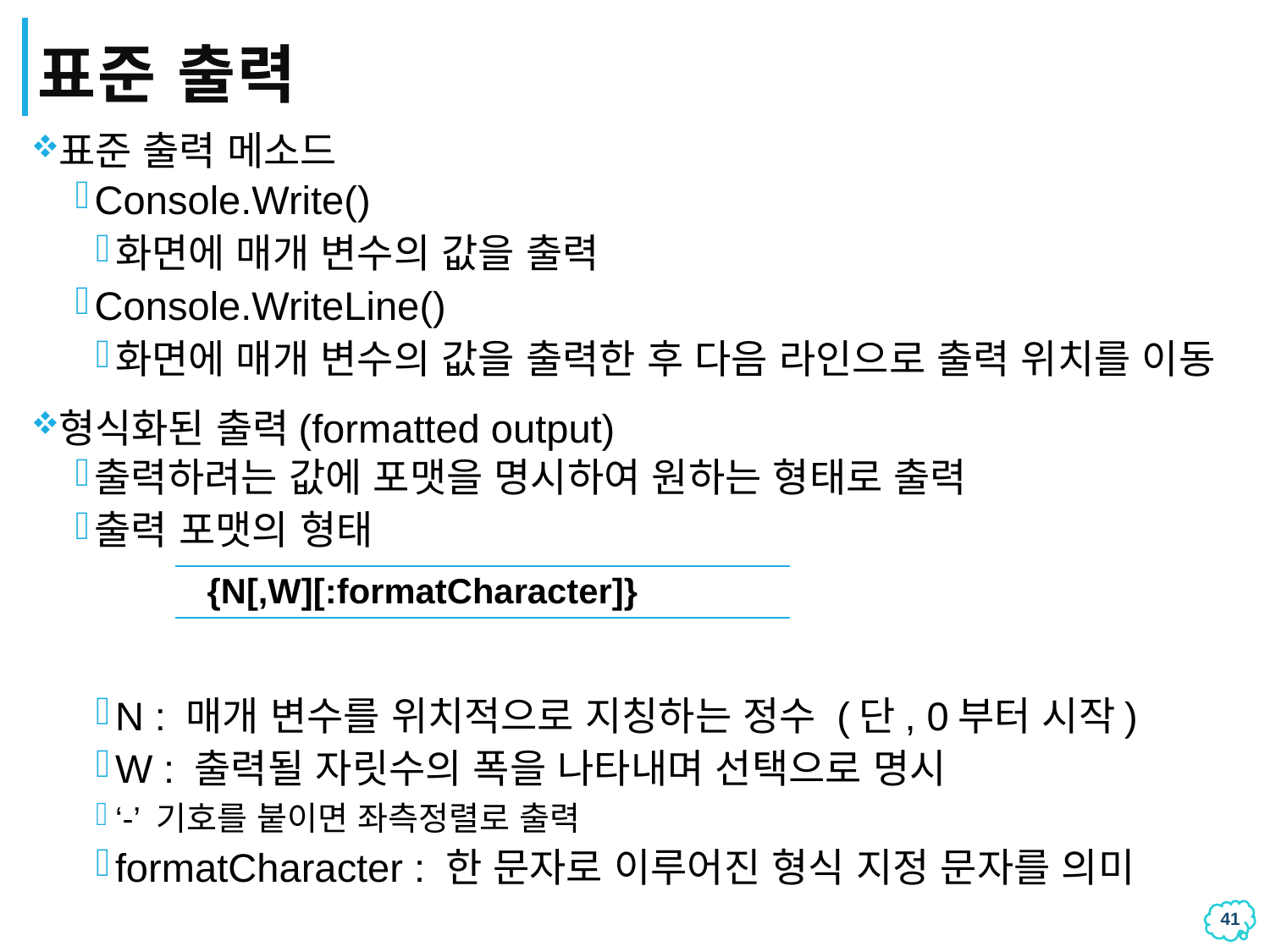

# 표준 출력
표준 출력 메소드
Console.Write()
화면에 매개 변수의 값을 출력
Console.WriteLine()
화면에 매개 변수의 값을 출력한 후 다음 라인으로 출력 위치를 이동
형식화된 출력(formatted output)
출력하려는 값에 포맷을 명시하여 원하는 형태로 출력
출력 포맷의 형태

N : 매개 변수를 위치적으로 지칭하는 정수 (단, 0부터 시작)
W : 출력될 자릿수의 폭을 나타내며 선택으로 명시
‘-’ 기호를 붙이면 좌측정렬로 출력
formatCharacter : 한 문자로 이루어진 형식 지정 문자를 의미

| {N[,W][:formatCharacter]} |
| --- |
41